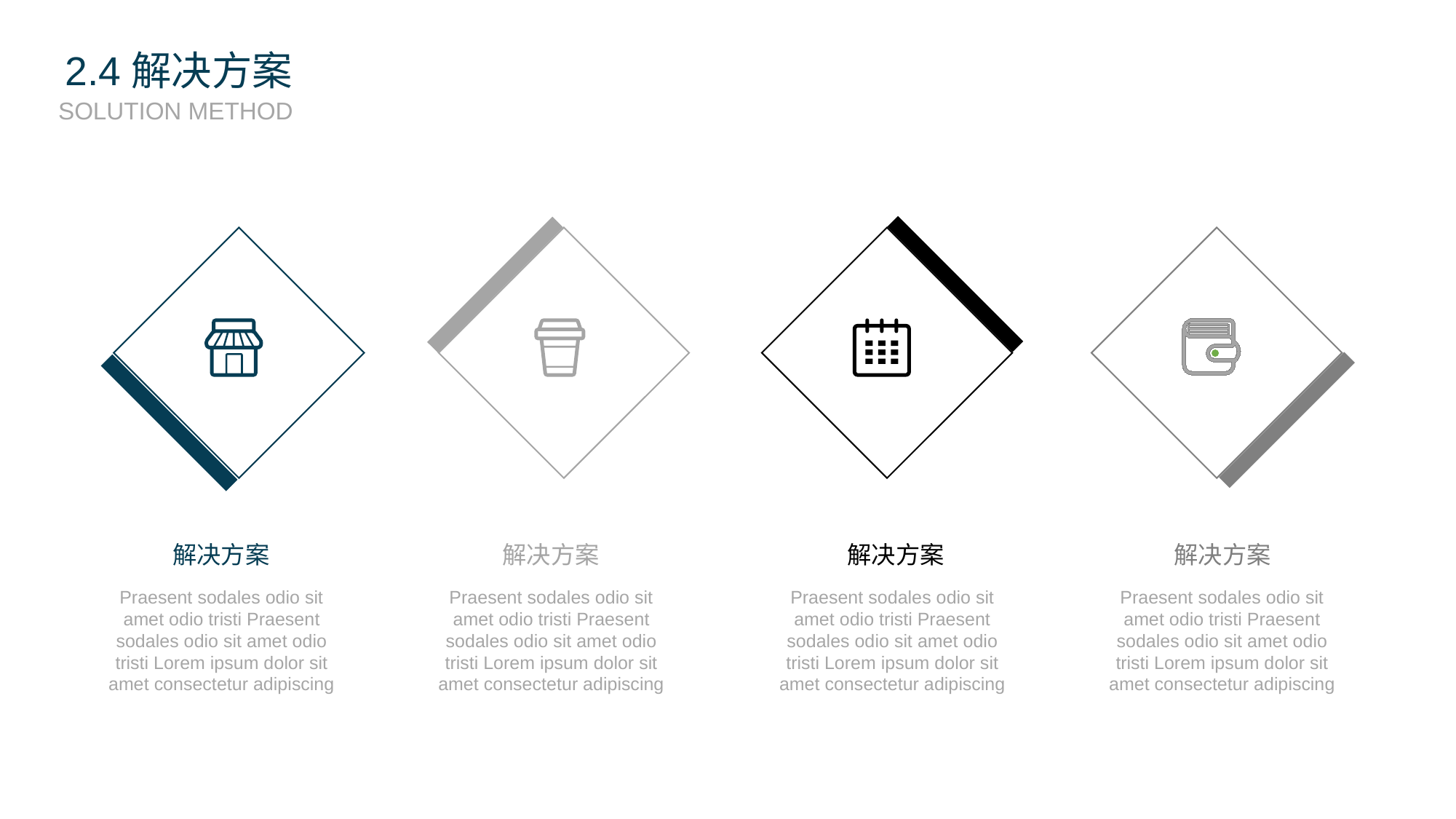

2.4解决方案
SOLUTION METHOD

解决方案
Praesent sodales odio sit amet odio tristi Praesent sodales odio sit amet odio tristi Lorem ipsum dolor sit amet consectetur adipiscing

解决方案
Praesent sodales odio sit amet odio tristi Praesent sodales odio sit amet odio tristi Lorem ipsum dolor sit amet consectetur adipiscing

解决方案
Praesent sodales odio sit amet odio tristi Praesent sodales odio sit amet odio tristi Lorem ipsum dolor sit amet consectetur adipiscing

解决方案
Praesent sodales odio sit amet odio tristi Praesent sodales odio sit amet odio tristi Lorem ipsum dolor sit amet consectetur adipiscing